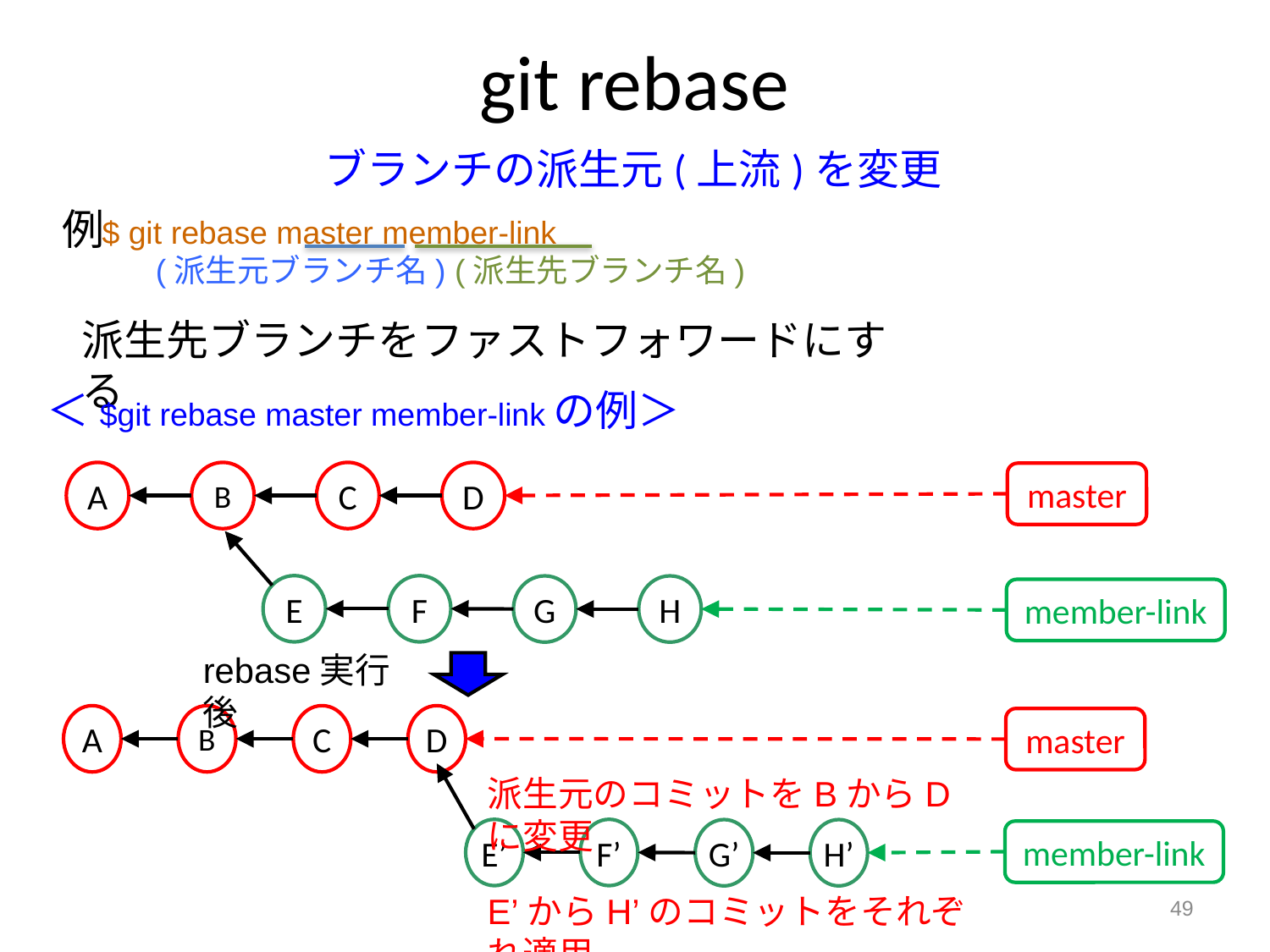

git rebase
ブランチの派生元(上流)を変更
例
$ git rebase master member-link
      (派生元ブランチ名) (派生先ブランチ名)
派生先ブランチをファストフォワードにする
＜$git rebase master member-linkの例＞
A
B
C
D
master
E
F
G
H
member-link
rebase実行後

A
B
C
D
master
派生元のコミットをBからDに変更
E’
F’
G’
H’
member-link
49
E’からH’のコミットをそれぞれ適用